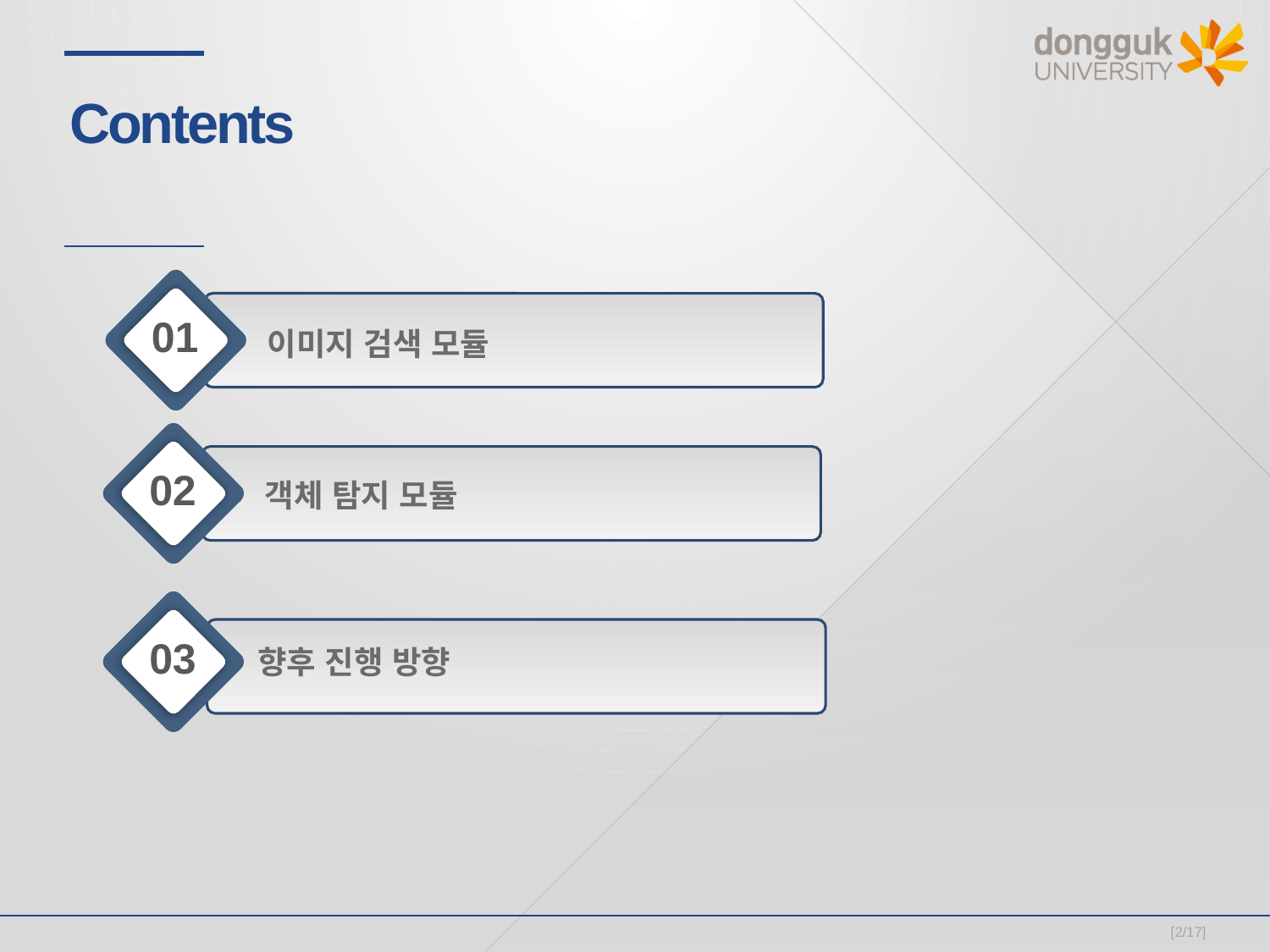

01
이미지 검색 모듈

ㄴ
02

객체 탐지 모듈

03
향후 진행 방향

[2/17]